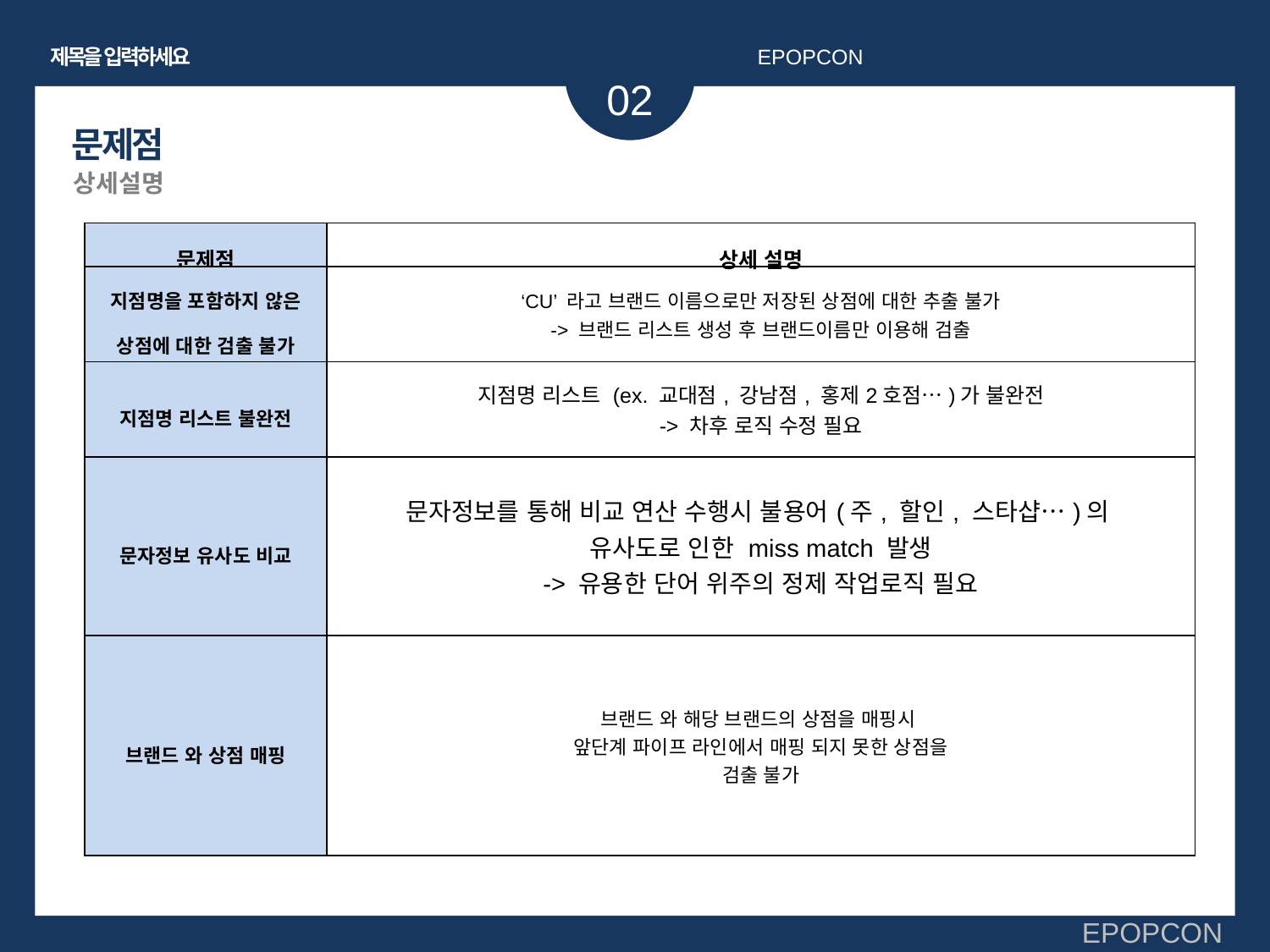

제목을 입력하세요
EPOPCON
02

문제점

상세설명
| 문제점 | 상세 설명 |
| --- | --- |
| 지점명을 포함하지 않은 상점에 대한 검출 불가 | ‘CU’ 라고 브랜드 이름으로만 저장된 상점에 대한 추출 불가 -> 브랜드 리스트 생성 후 브랜드이름만 이용해 검출 |
| 지점명 리스트 불완전 | 지점명 리스트 (ex. 교대점, 강남점, 홍제2호점…)가 불완전 -> 차후 로직 수정 필요 |
| 문자정보 유사도 비교 | 문자정보를 통해 비교 연산 수행시 불용어(주, 할인, 스타샵…)의 유사도로 인한 miss match 발생 -> 유용한 단어 위주의 정제 작업로직 필요 |
| 브랜드 와 상점 매핑 | 브랜드 와 해당 브랜드의 상점을 매핑시 앞단계 파이프 라인에서 매핑 되지 못한 상점을 검출 불가 |
EPOPCON